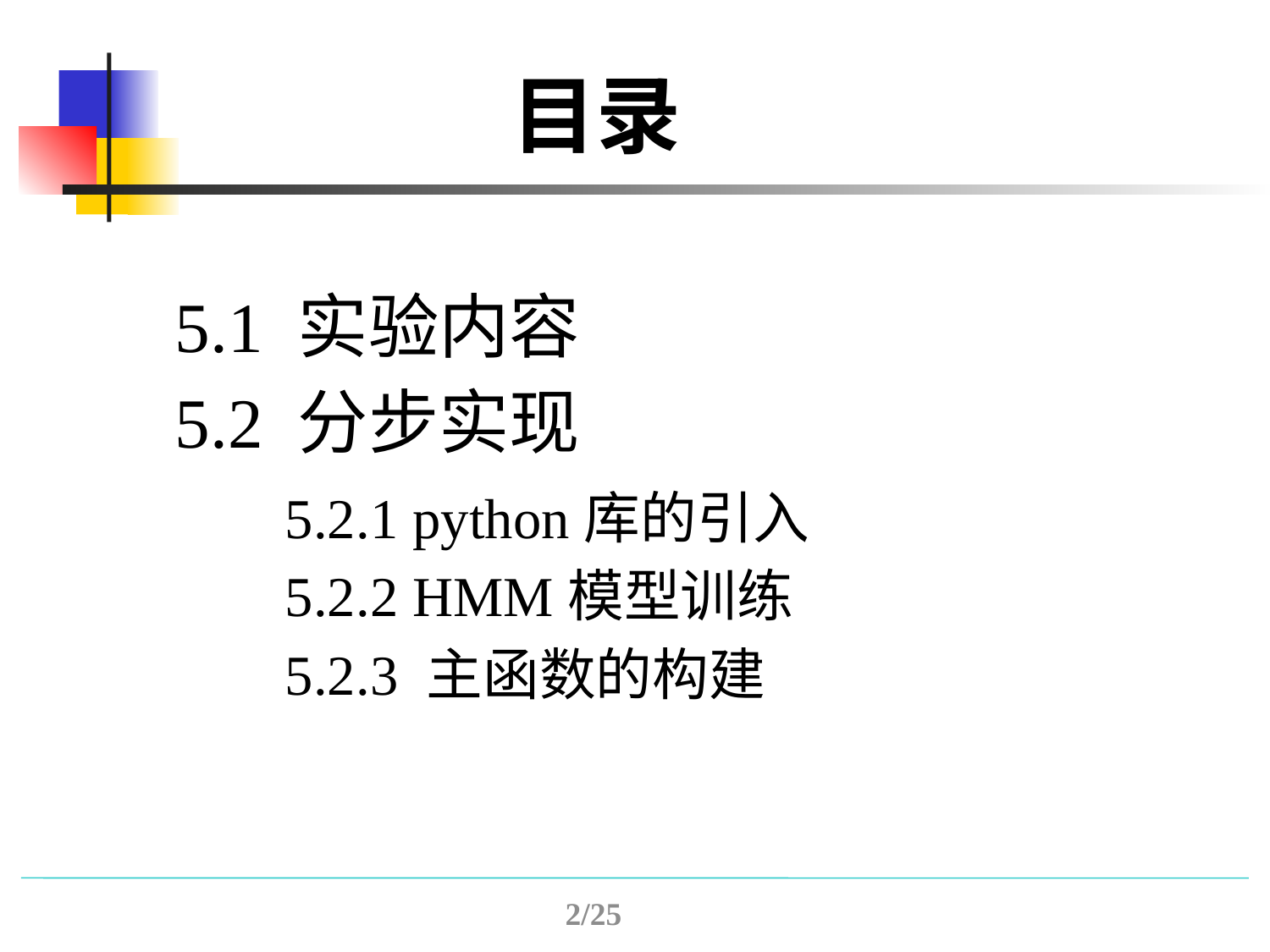

目录
5.1 实验内容
5.2 分步实现
5.2.1 python库的引入
5.2.2 HMM模型训练
5.2.3 主函数的构建